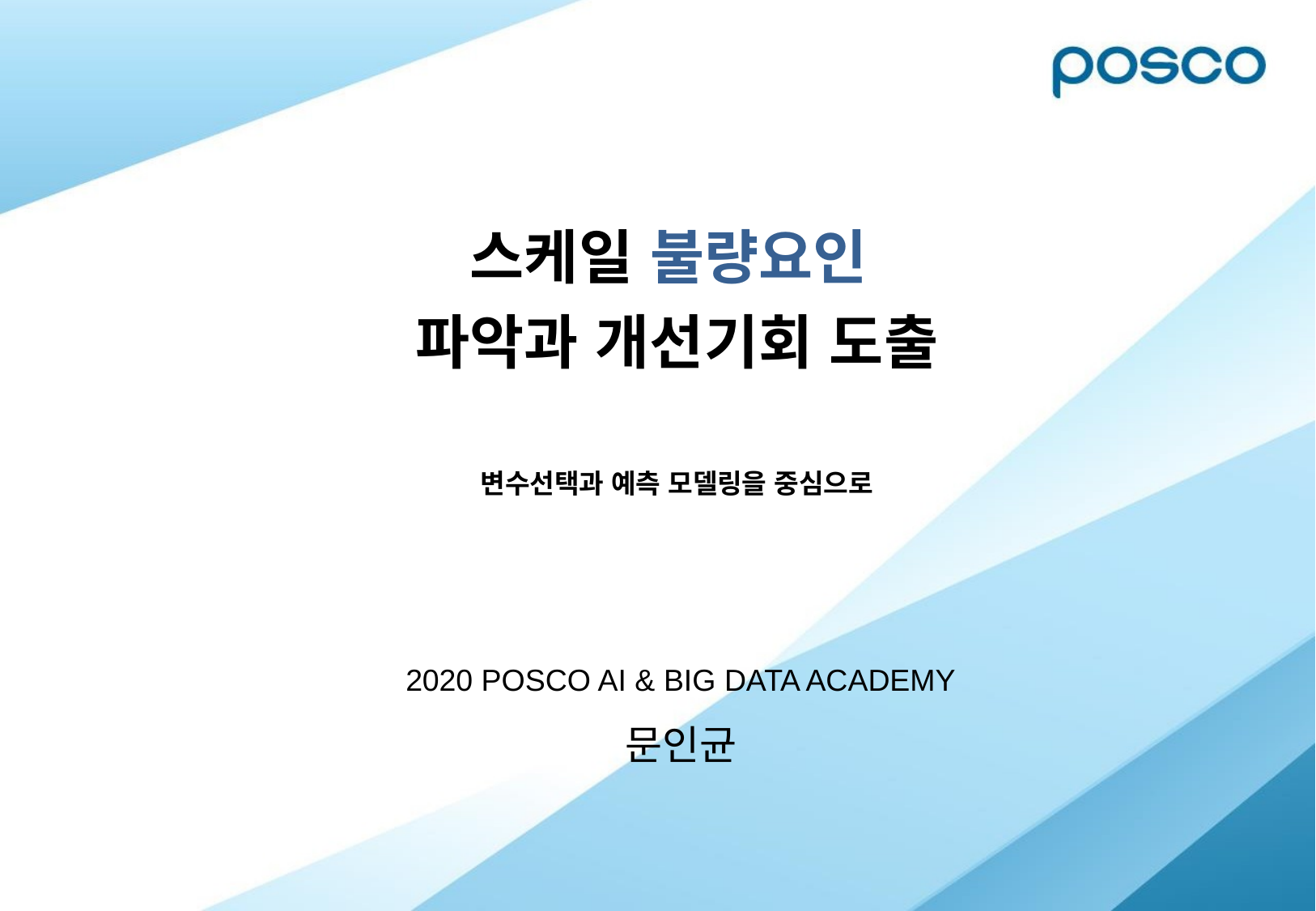

# 스케일 불량요인 파악과 개선기회 도출 변수선택과 예측 모델링을 중심으로
2020 POSCO AI & BIG DATA ACADEMY
문인균
1